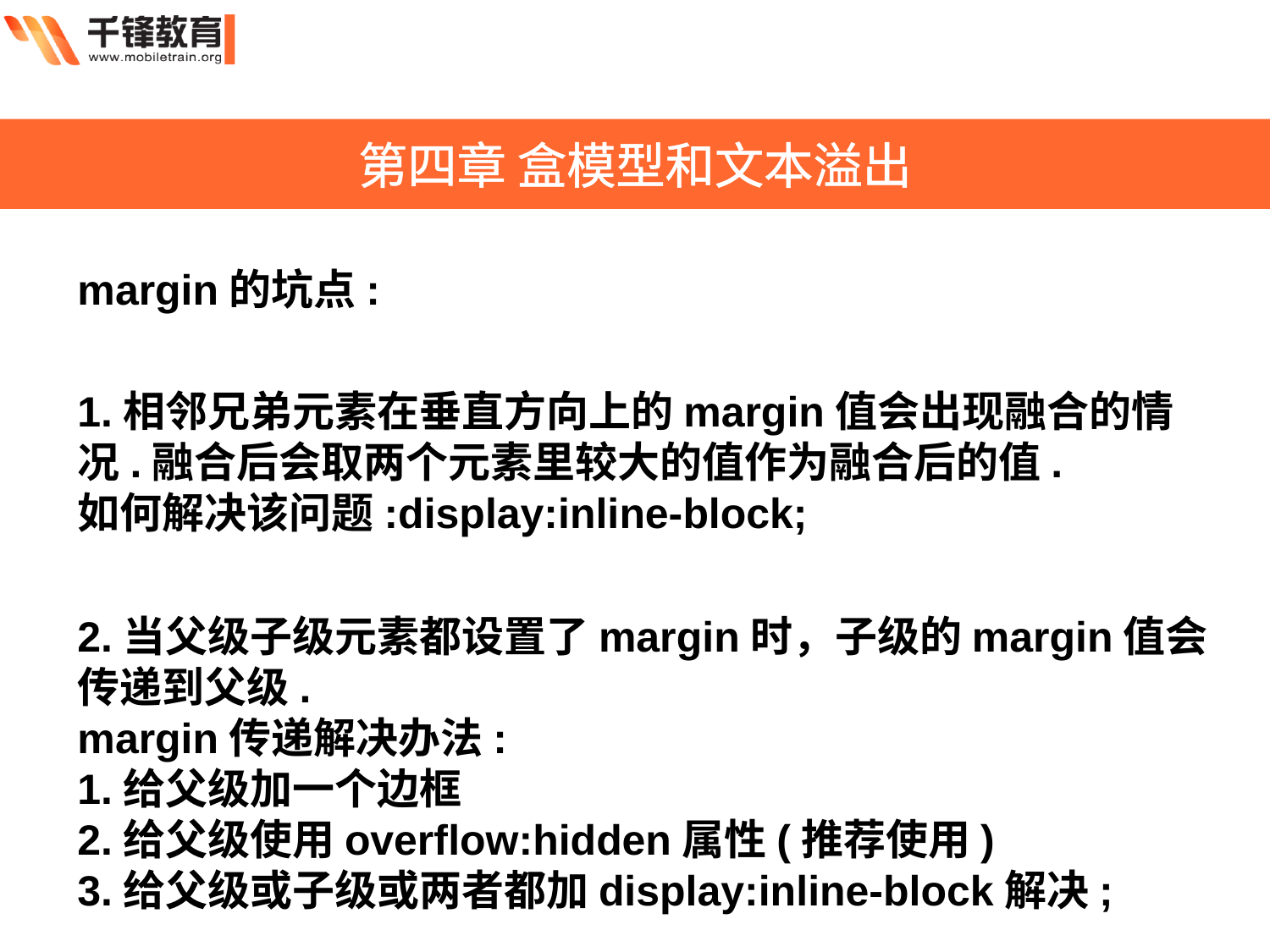

第四章 盒模型和文本溢出
margin的坑点:
1.相邻兄弟元素在垂直方向上的margin值会出现融合的情况.融合后会取两个元素里较大的值作为融合后的值.
如何解决该问题:display:inline-block;
2.当父级子级元素都设置了margin时，子级的margin值会传递到父级.
margin传递解决办法:
1.给父级加一个边框
2.给父级使用overflow:hidden属性(推荐使用)
3.给父级或子级或两者都加display:inline-block解决;